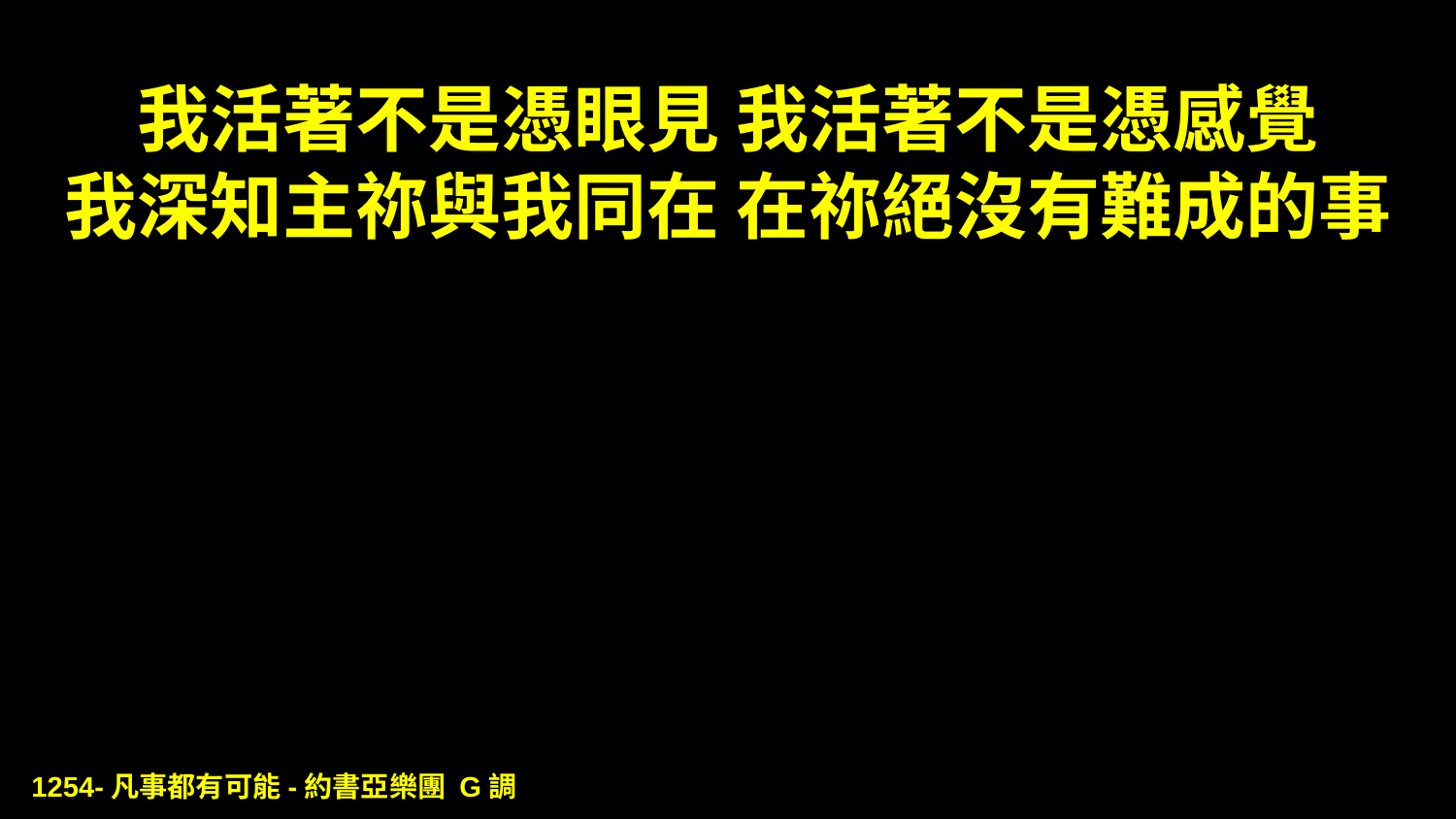

# 我活著不是憑眼見 我活著不是憑感覺 我深知主祢與我同在 在祢絕沒有難成的事
1254-凡事都有可能-約書亞樂團 G調